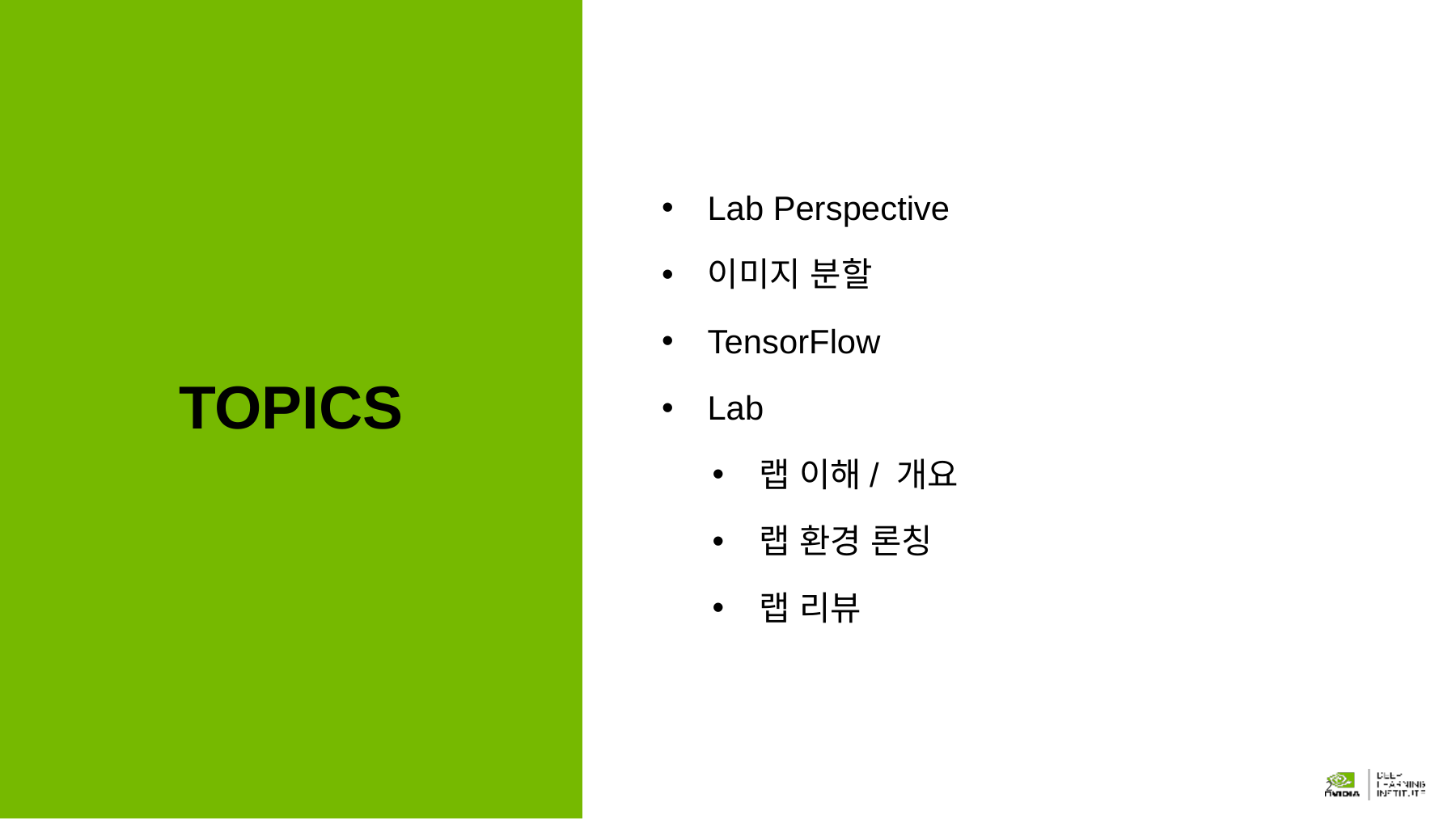

Lab Perspective
이미지 분할
TensorFlow
Lab
랩 이해/ 개요
랩 환경 론칭
랩 리뷰
TOPICS